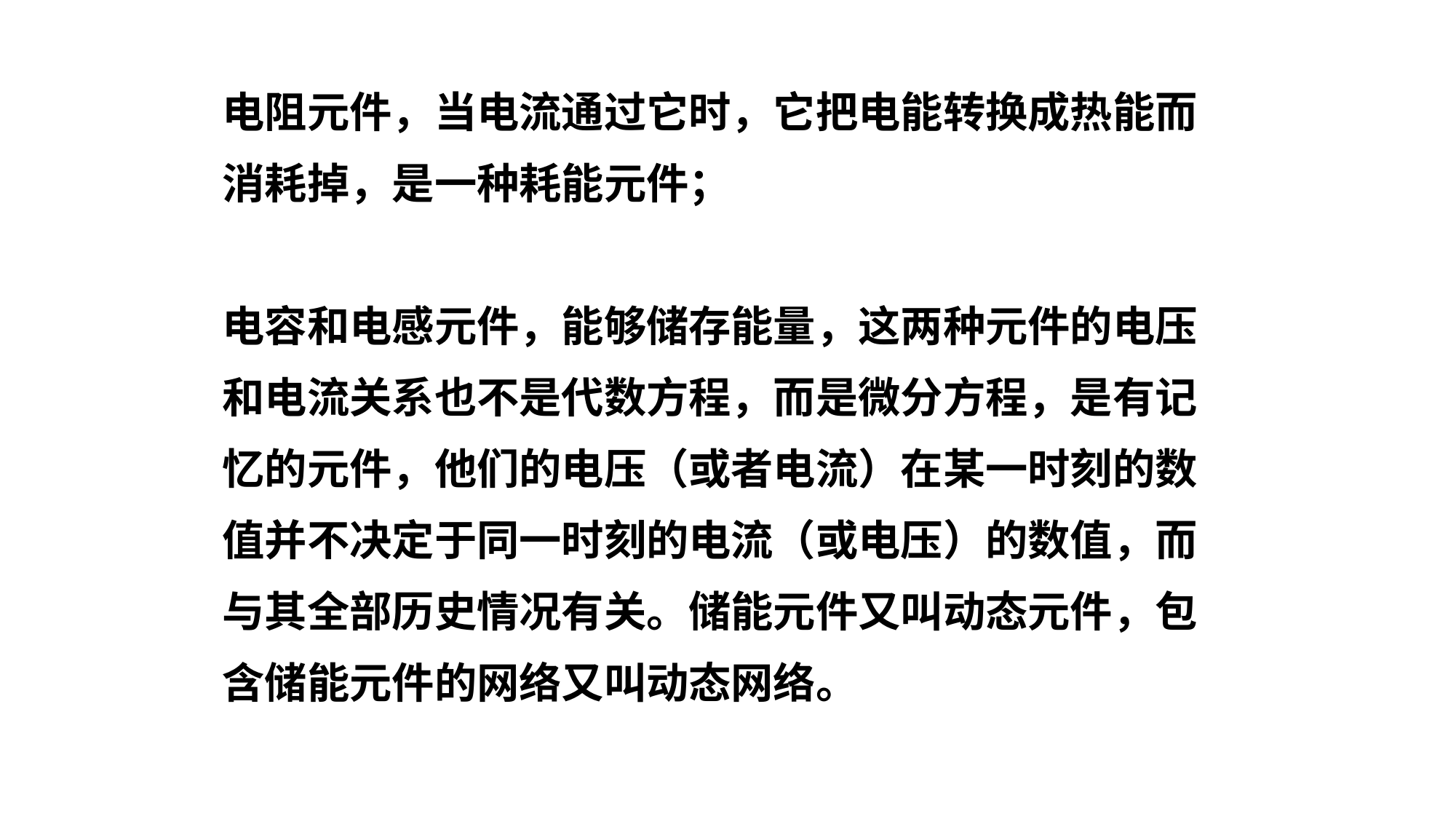

电阻元件，当电流通过它时，它把电能转换成热能而消耗掉，是一种耗能元件；

电容和电感元件，能够储存能量，这两种元件的电压和电流关系也不是代数方程，而是微分方程，是有记忆的元件，他们的电压（或者电流）在某一时刻的数值并不决定于同一时刻的电流（或电压）的数值，而与其全部历史情况有关。储能元件又叫动态元件，包含储能元件的网络又叫动态网络。